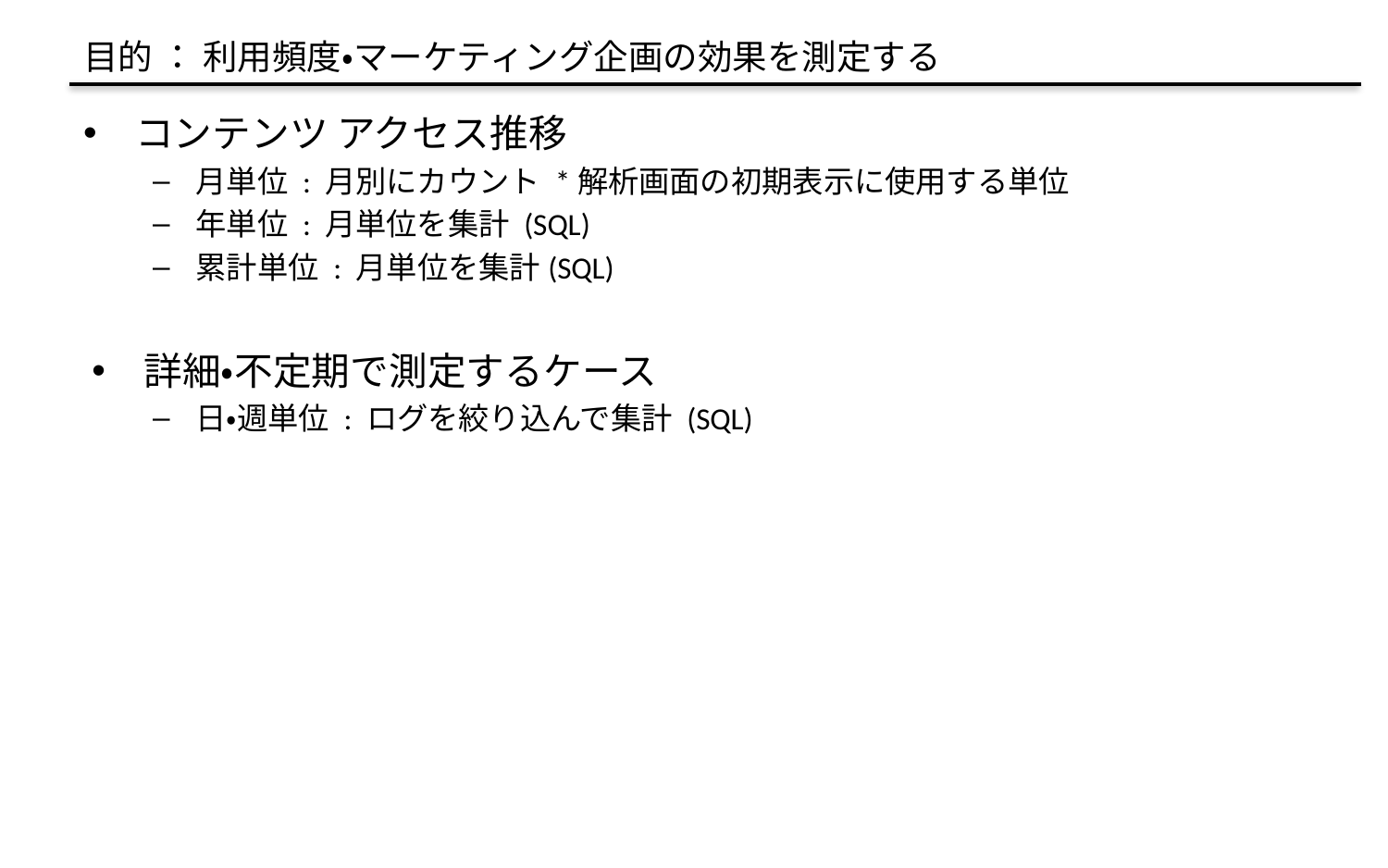

# 目的 ： 利用頻度・マーケティング企画の効果を測定する
コンテンツ アクセス推移
月単位 : 月別にカウント *解析画面の初期表示に使用する単位
年単位 : 月単位を集計 (SQL)
累計単位 : 月単位を集計(SQL)

詳細・不定期で測定するケース
日・週単位 : ログを絞り込んで集計 (SQL)